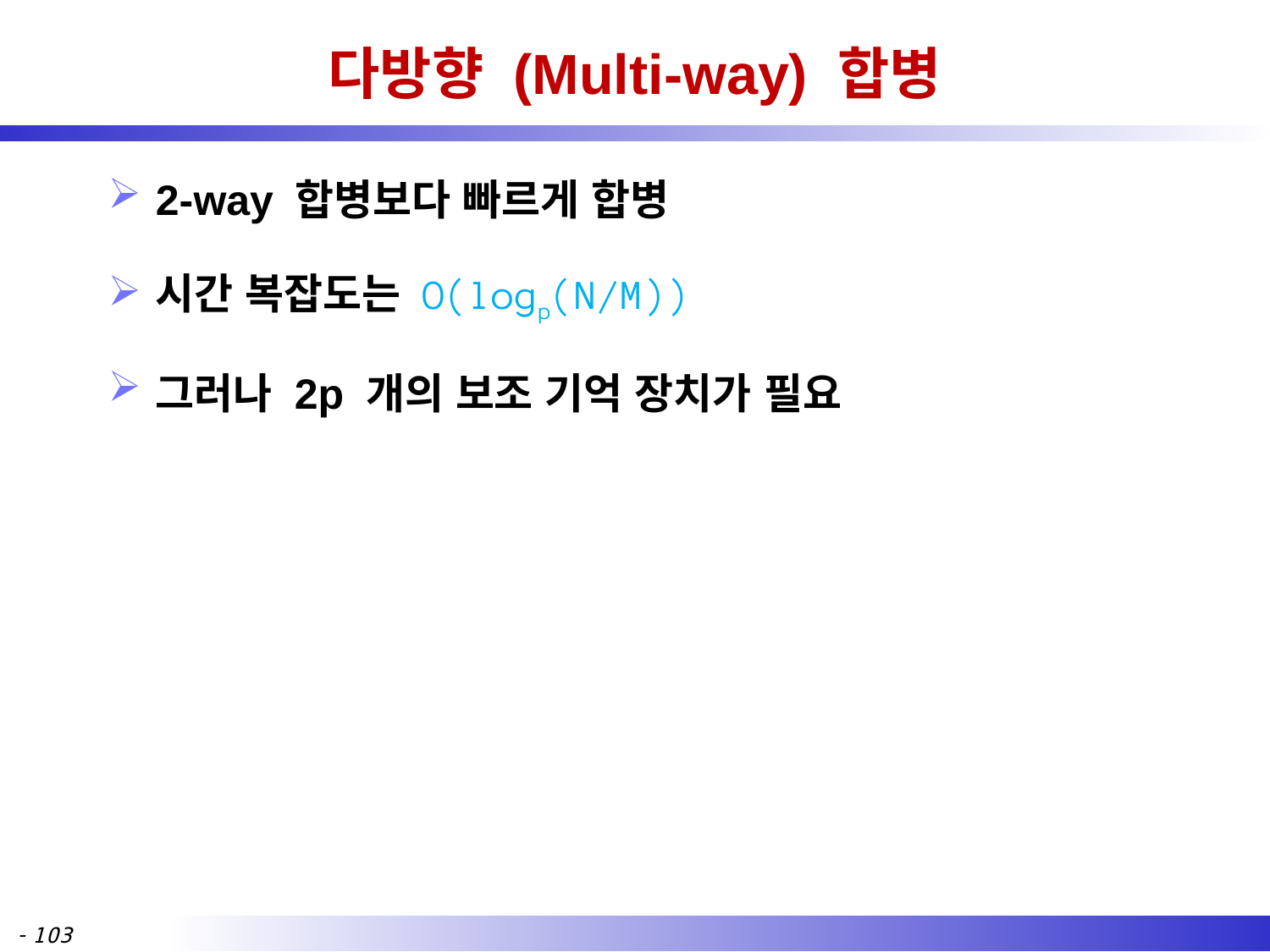

# 다방향 (Multi-way) 합병
2-way 합병보다 빠르게 합병
시간 복잡도는 O(logp(N/M))
그러나 2p 개의 보조 기억 장치가 필요
- 103 -